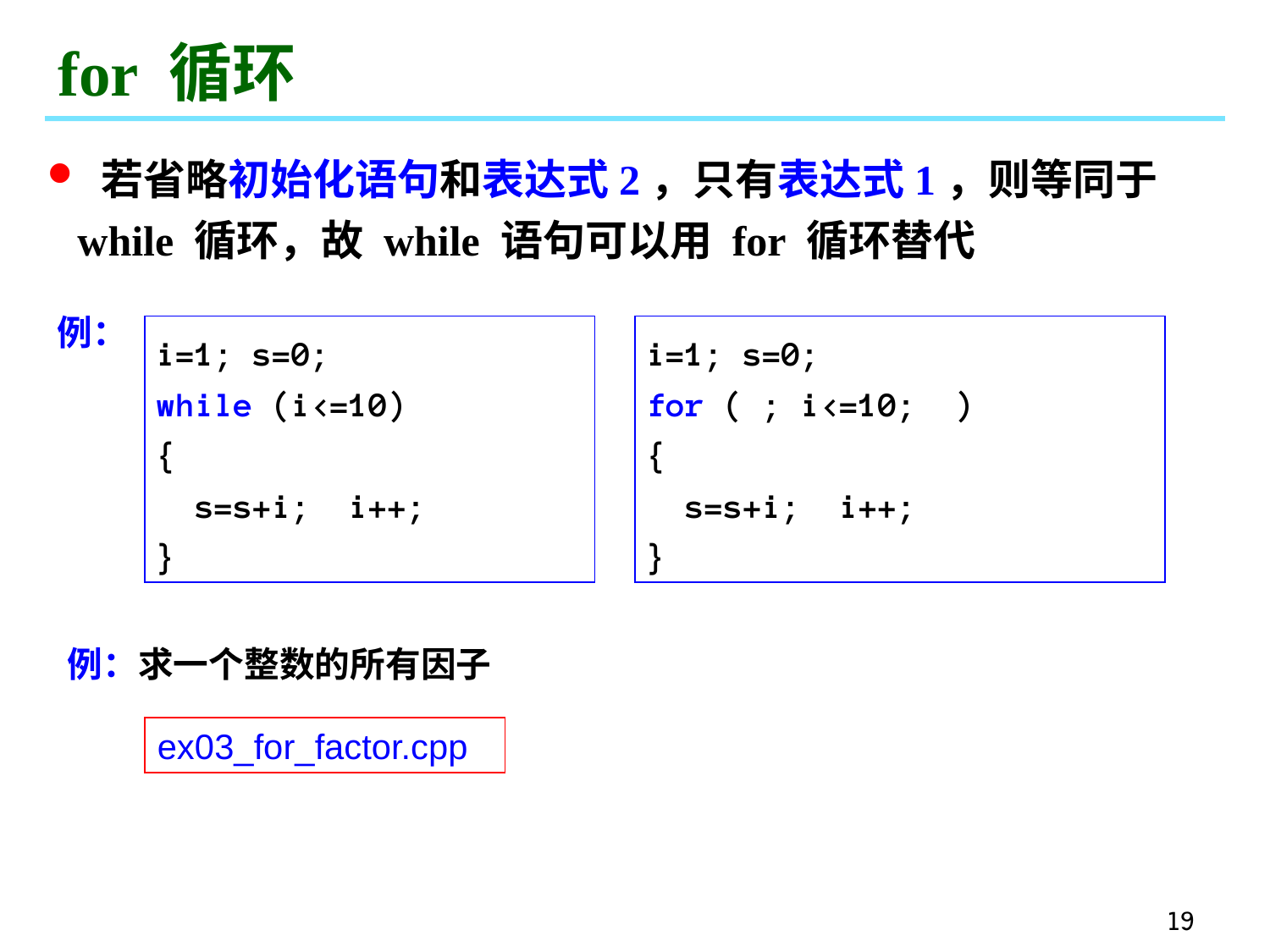

# for 循环
 若省略初始化语句和表达式2，只有表达式1，则等同于while 循环，故 while 语句可以用 for 循环替代
例：
i=1; s=0;
while (i<=10)
{
  s=s+i;  i++;
}
i=1; s=0;
for ( ; i<=10;  )
{
  s=s+i;  i++;
}
例：求一个整数的所有因子
ex03_for_factor.cpp
19